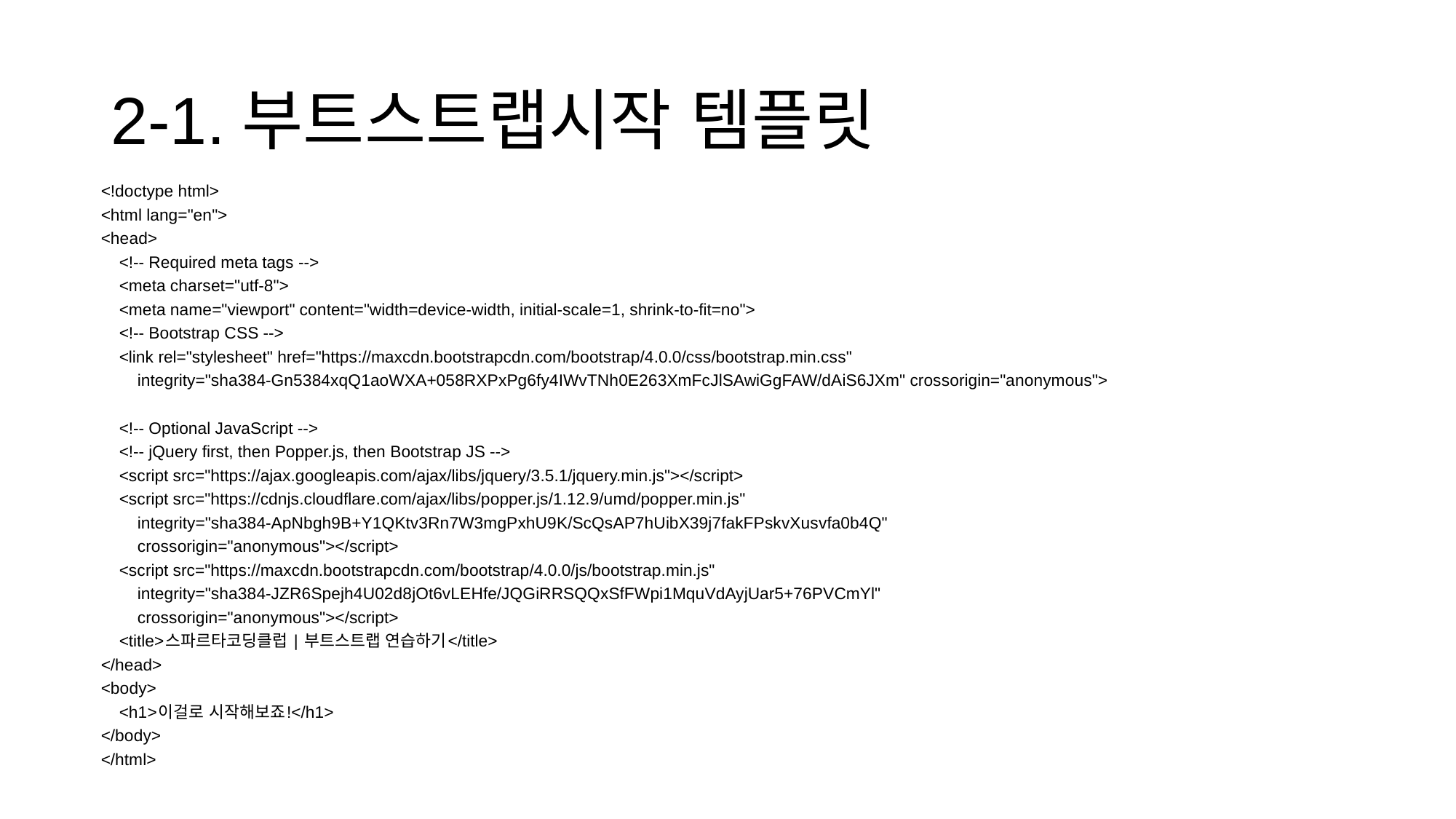

# 2-1.부트스트랩시작 템플릿
<!doctype html>
<html lang="en">
<head>
    <!-- Required meta tags -->
    <meta charset="utf-8">
    <meta name="viewport" content="width=device-width, initial-scale=1, shrink-to-fit=no">
    <!-- Bootstrap CSS -->
    <link rel="stylesheet" href="https://maxcdn.bootstrapcdn.com/bootstrap/4.0.0/css/bootstrap.min.css"
        integrity="sha384-Gn5384xqQ1aoWXA+058RXPxPg6fy4IWvTNh0E263XmFcJlSAwiGgFAW/dAiS6JXm" crossorigin="anonymous">

    <!-- Optional JavaScript -->
    <!-- jQuery first, then Popper.js, then Bootstrap JS -->
    <script src="https://ajax.googleapis.com/ajax/libs/jquery/3.5.1/jquery.min.js"></script>
    <script src="https://cdnjs.cloudflare.com/ajax/libs/popper.js/1.12.9/umd/popper.min.js"
        integrity="sha384-ApNbgh9B+Y1QKtv3Rn7W3mgPxhU9K/ScQsAP7hUibX39j7fakFPskvXusvfa0b4Q"
        crossorigin="anonymous"></script>
    <script src="https://maxcdn.bootstrapcdn.com/bootstrap/4.0.0/js/bootstrap.min.js"
        integrity="sha384-JZR6Spejh4U02d8jOt6vLEHfe/JQGiRRSQQxSfFWpi1MquVdAyjUar5+76PVCmYl"
        crossorigin="anonymous"></script>
    <title>스파르타코딩클럽 | 부트스트랩 연습하기</title>
</head>
<body>
    <h1>이걸로 시작해보죠!</h1>
</body>
</html>